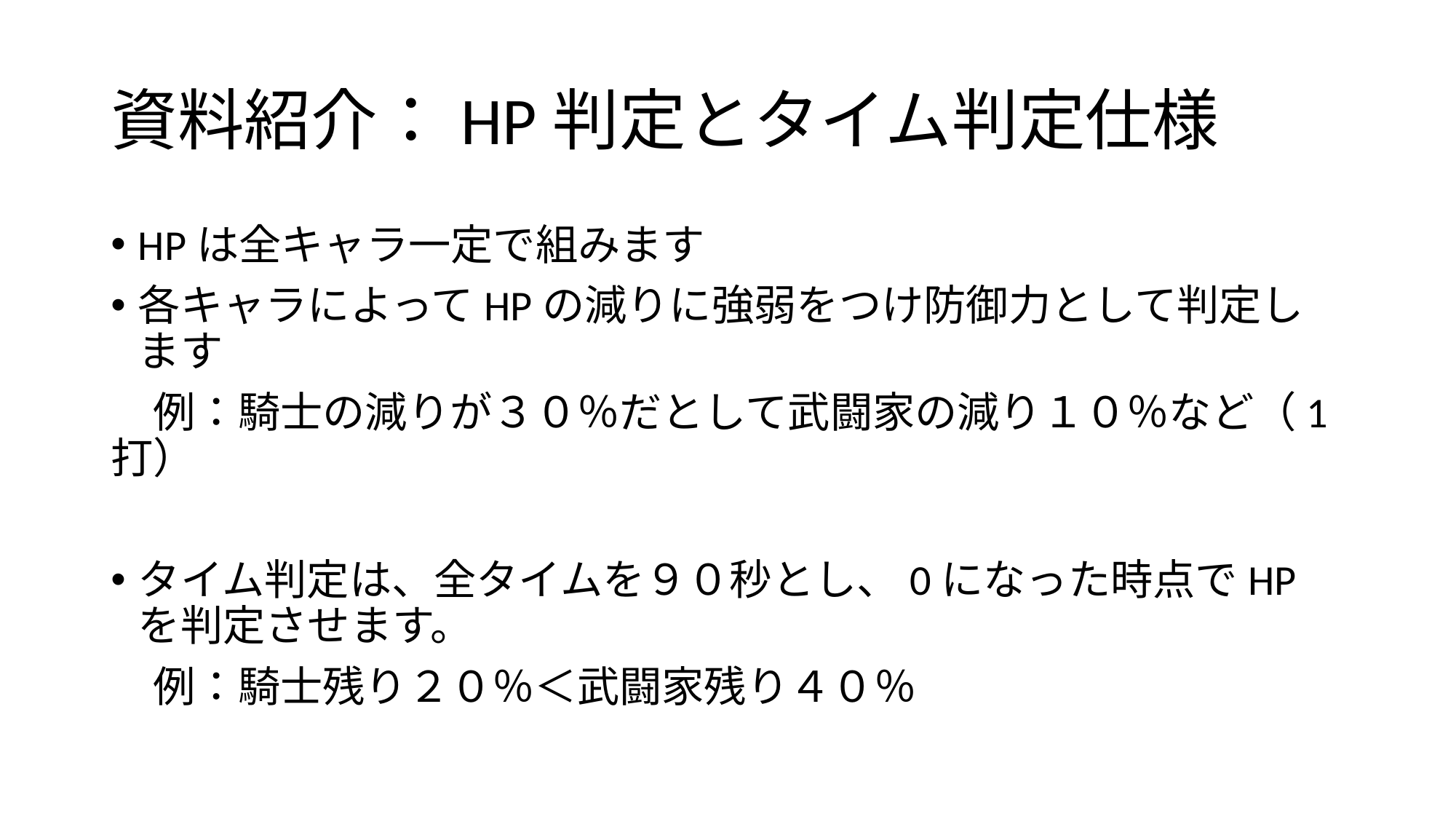

# 資料紹介：HP判定とタイム判定仕様
HPは全キャラ一定で組みます
各キャラによってHPの減りに強弱をつけ防御力として判定します
　例：騎士の減りが３０％だとして武闘家の減り１０％など（1打）

タイム判定は、全タイムを９０秒とし、0になった時点でHPを判定させます。
　例：騎士残り２０％＜武闘家残り４０％